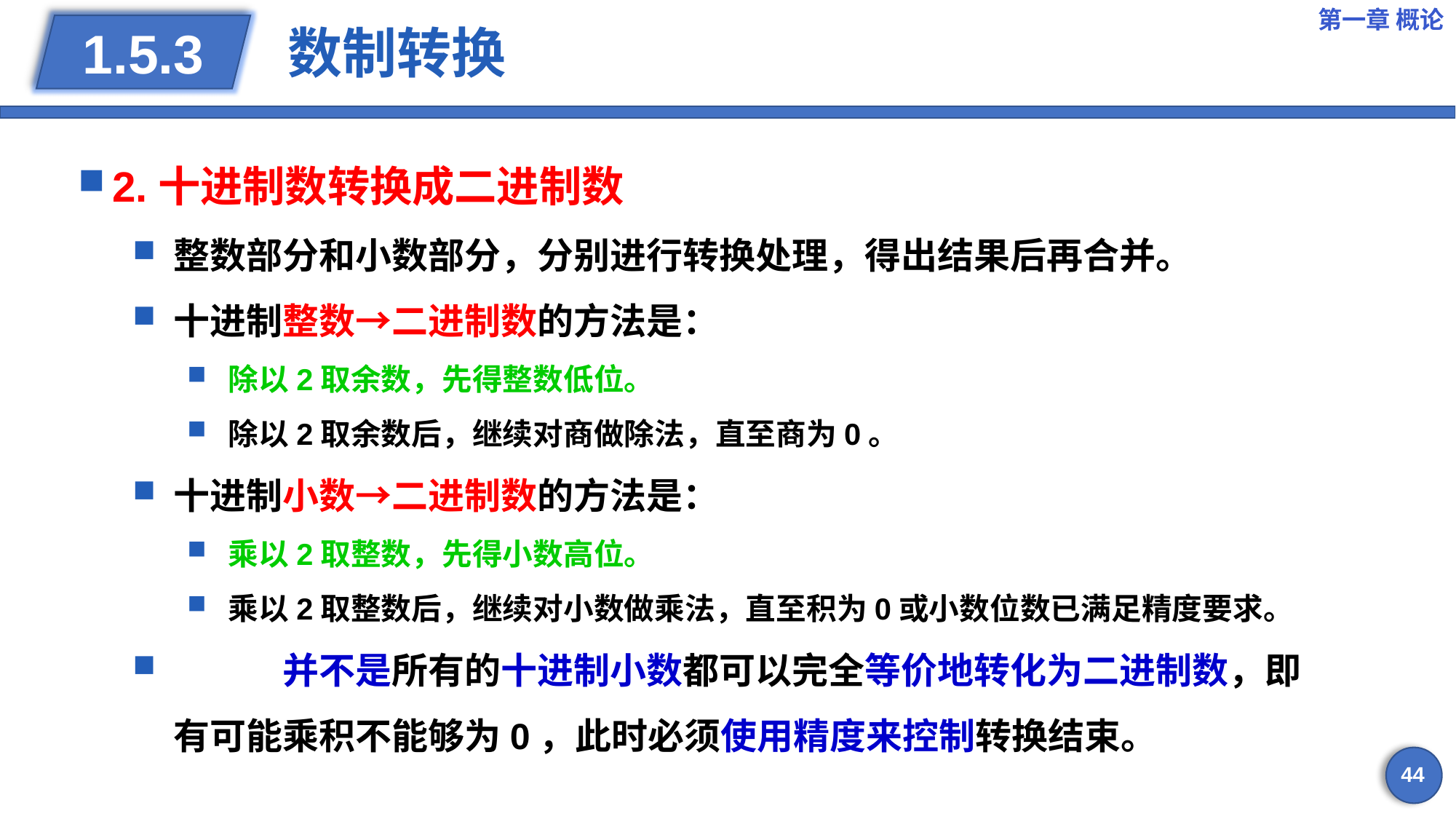

第一章 概论
# 数制转换
1.5.3
2.十进制数转换成二进制数
整数部分和小数部分，分别进行转换处理，得出结果后再合并。
十进制整数→二进制数的方法是：
除以2取余数，先得整数低位。
除以2取余数后，继续对商做除法，直至商为0。
十进制小数→二进制数的方法是：
乘以2取整数，先得小数高位。
乘以2取整数后，继续对小数做乘法，直至积为0或小数位数已满足精度要求。
	并不是所有的十进制小数都可以完全等价地转化为二进制数，即有可能乘积不能够为0，此时必须使用精度来控制转换结束。
44